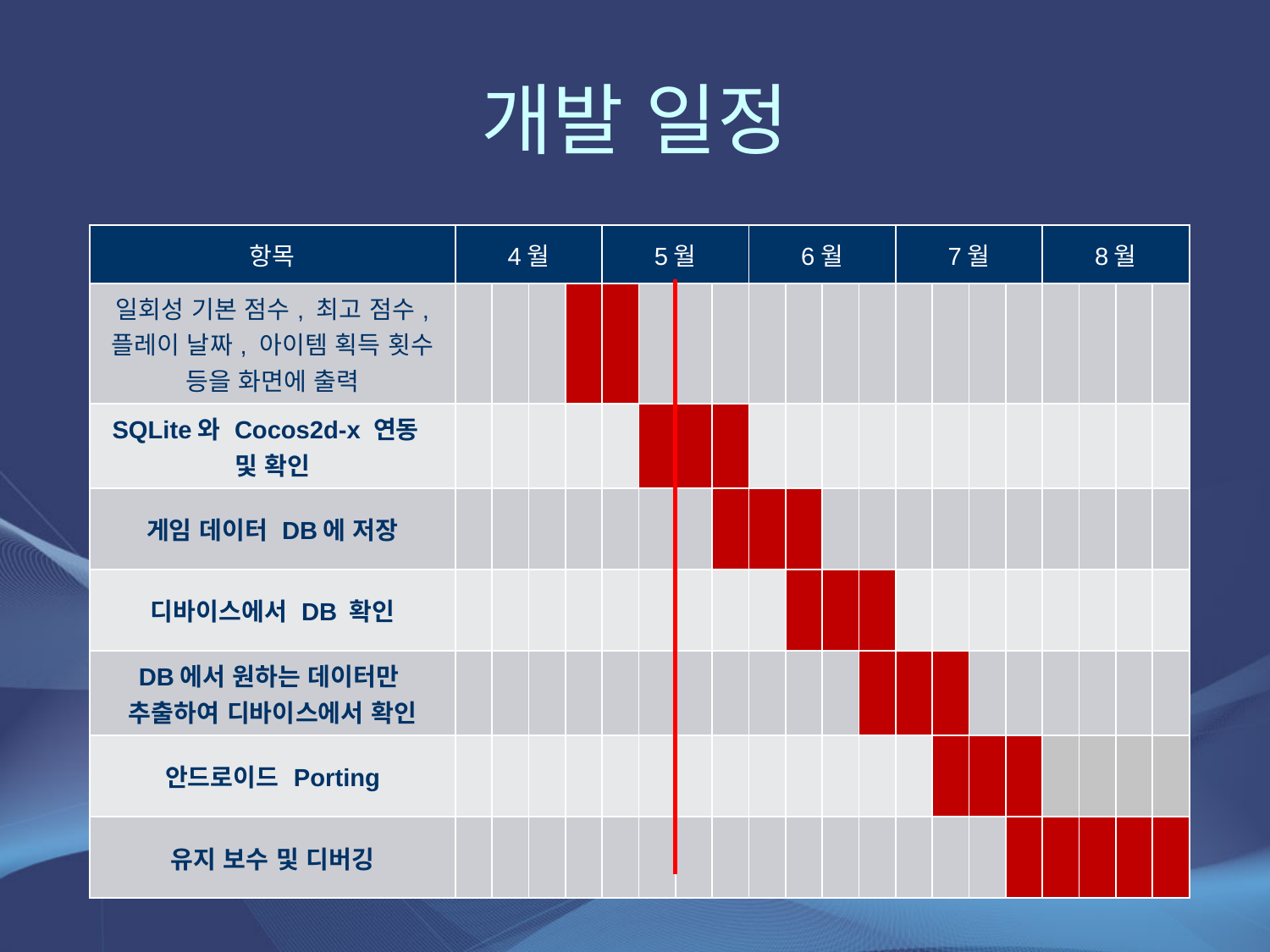

# 개발 일정
| 항목 | 4월 |  |  |  | 5월 |  |  |  | 6월 |  |  |  | 7월 |  |  |  | 8월 |  |  |  |
| --- | --- | --- | --- | --- | --- | --- | --- | --- | --- | --- | --- | --- | --- | --- | --- | --- | --- | --- | --- | --- |
| 일회성 기본 점수, 최고 점수, 플레이 날짜, 아이템 획득 횟수 등을 화면에 출력 |  |  |  |  |  |  |  |  |  |  |  |  |  |  |  |  |  |  |  |  |
| SQLite와 Cocos2d-x 연동 및 확인 |  |  |  |  |  |  |  |  |  |  |  |  |  |  |  |  |  |  |  |  |
| 게임 데이터 DB에 저장 |  |  |  |  |  |  |  |  |  |  |  |  |  |  |  |  |  |  |  |  |
| 디바이스에서 DB 확인 |  |  |  |  |  |  |  |  |  |  |  |  |  |  |  |  |  |  |  |  |
| DB에서 원하는 데이터만 추출하여 디바이스에서 확인 |  |  |  |  |  |  |  |  |  |  |  |  |  |  |  |  |  |  |  |  |
| 안드로이드 Porting |  |  |  |  |  |  |  |  |  |  |  |  |  |  |  |  |  |  |  |  |
| 유지 보수 및 디버깅 |  |  |  |  |  |  |  |  |  |  |  |  |  |  |  |  |  |  |  |  |